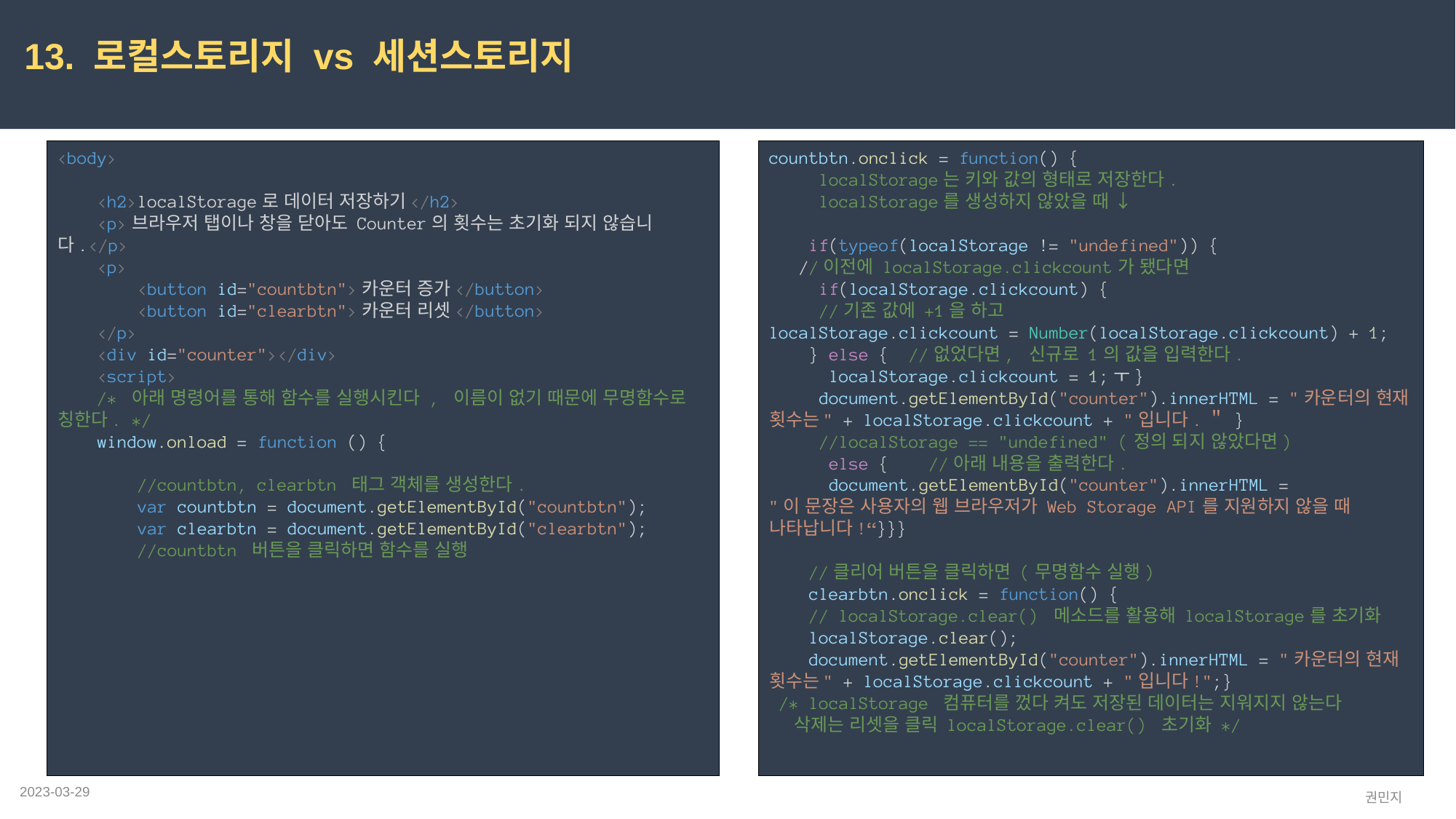

13. 로컬스토리지 vs 세션스토리지
<body>
    <h2>localStorage로 데이터 저장하기</h2>
    <p>브라우저 탭이나 창을 닫아도 Counter의 횟수는 초기화 되지 않습니다.</p>
    <p>
        <button id="countbtn">카운터 증가</button>
        <button id="clearbtn">카운터 리셋</button>
    </p>
    <div id="counter"></div>
    <script>
    /* 아래 명령어를 통해 함수를 실행시킨다 , 이름이 없기 때문에 무명함수로 칭한다. */
    window.onload = function () {
        //countbtn, clearbtn 태그 객체를 생성한다.
        var countbtn = document.getElementById("countbtn");
        var clearbtn = document.getElementById("clearbtn");
        //countbtn 버튼을 클릭하면 함수를 실행
countbtn.onclick = function() {
     localStorage는 키와 값의 형태로 저장한다.
     localStorage를 생성하지 않았을 때 ↓

    if(typeof(localStorage != "undefined")) {
   //이전에 localStorage.clickcount가 됐다면
     if(localStorage.clickcount) {
     //기존 값에 +1을 하고
localStorage.clickcount = Number(localStorage.clickcount) + 1;
    } else {  //없었다면, 신규로 1의 값을 입력한다.
      localStorage.clickcount = 1;ㅜ}
     document.getElementById("counter").innerHTML = "카운터의 현재 횟수는" + localStorage.clickcount + "입니다.＂ }
     //localStorage == "undefined" (정의 되지 않았다면)
      else {    //아래 내용을 출력한다.
      document.getElementById("counter").innerHTML =
"이 문장은 사용자의 웹 브라우저가 Web Storage API를 지원하지 않을 때 나타납니다!“}}}

    //클리어 버튼을 클릭하면 (무명함수 실행)
    clearbtn.onclick = function() {
    // localStorage.clear() 메소드를 활용해 localStorage를 초기화
    localStorage.clear();
    document.getElementById("counter").innerHTML = "카운터의 현재 횟수는" + localStorage.clickcount + "입니다!";}
 /* localStorage 컴퓨터를 껐다 켜도 저장된 데이터는 지워지지 않는다
    삭제는 리셋을 클릭 localStorage.clear() 초기화 */
2023-03-29
권민지